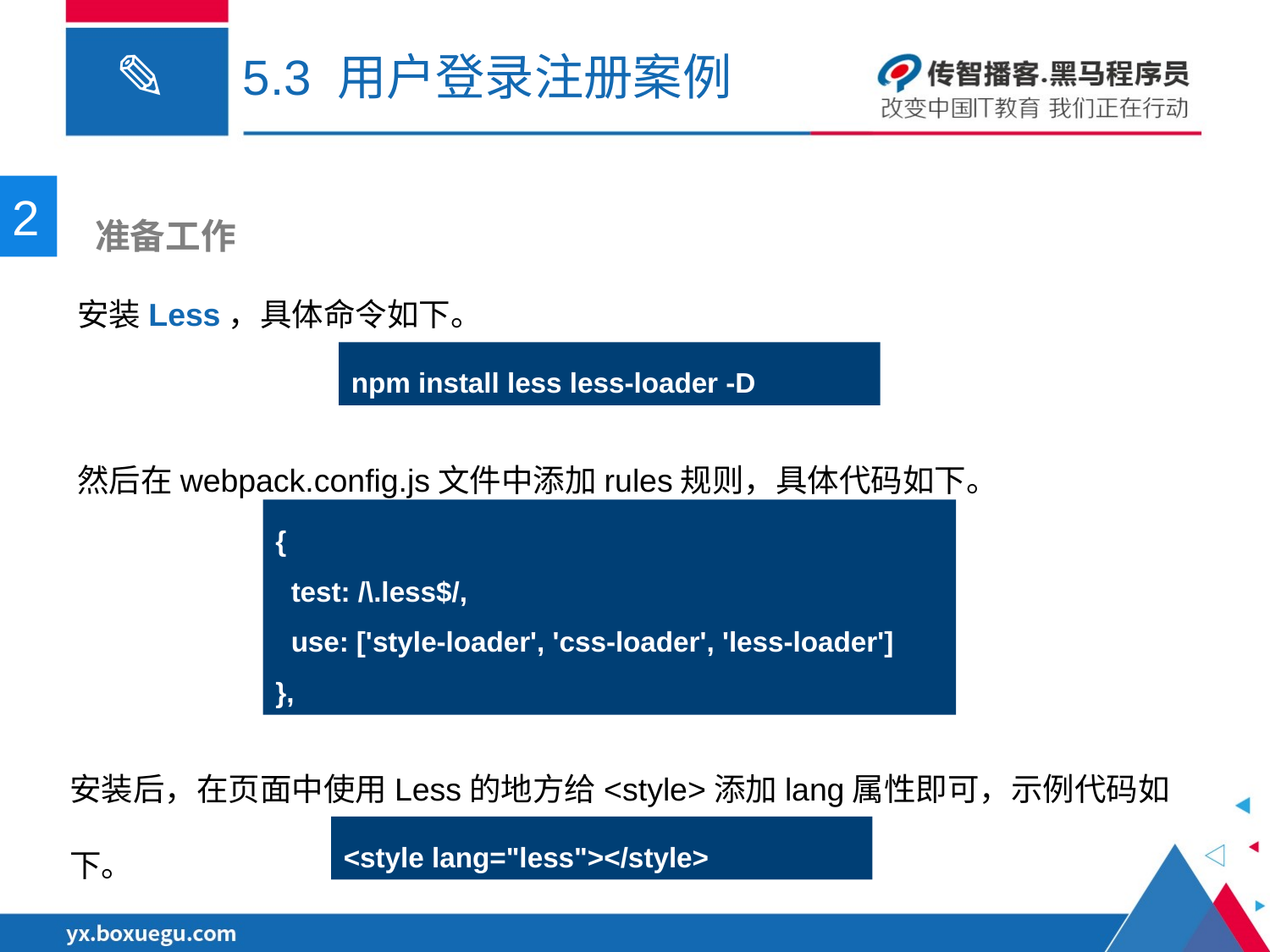

# 5.3 用户登录注册案例

2
  准备工作
安装Less，具体命令如下。
npm install less less-loader -D
然后在webpack.config.js文件中添加rules规则，具体代码如下。
{
  test: /\.less$/,
  use: ['style-loader', 'css-loader', 'less-loader']
},
安装后，在页面中使用Less的地方给<style>添加lang属性即可，示例代码如下。
<style lang="less"></style>